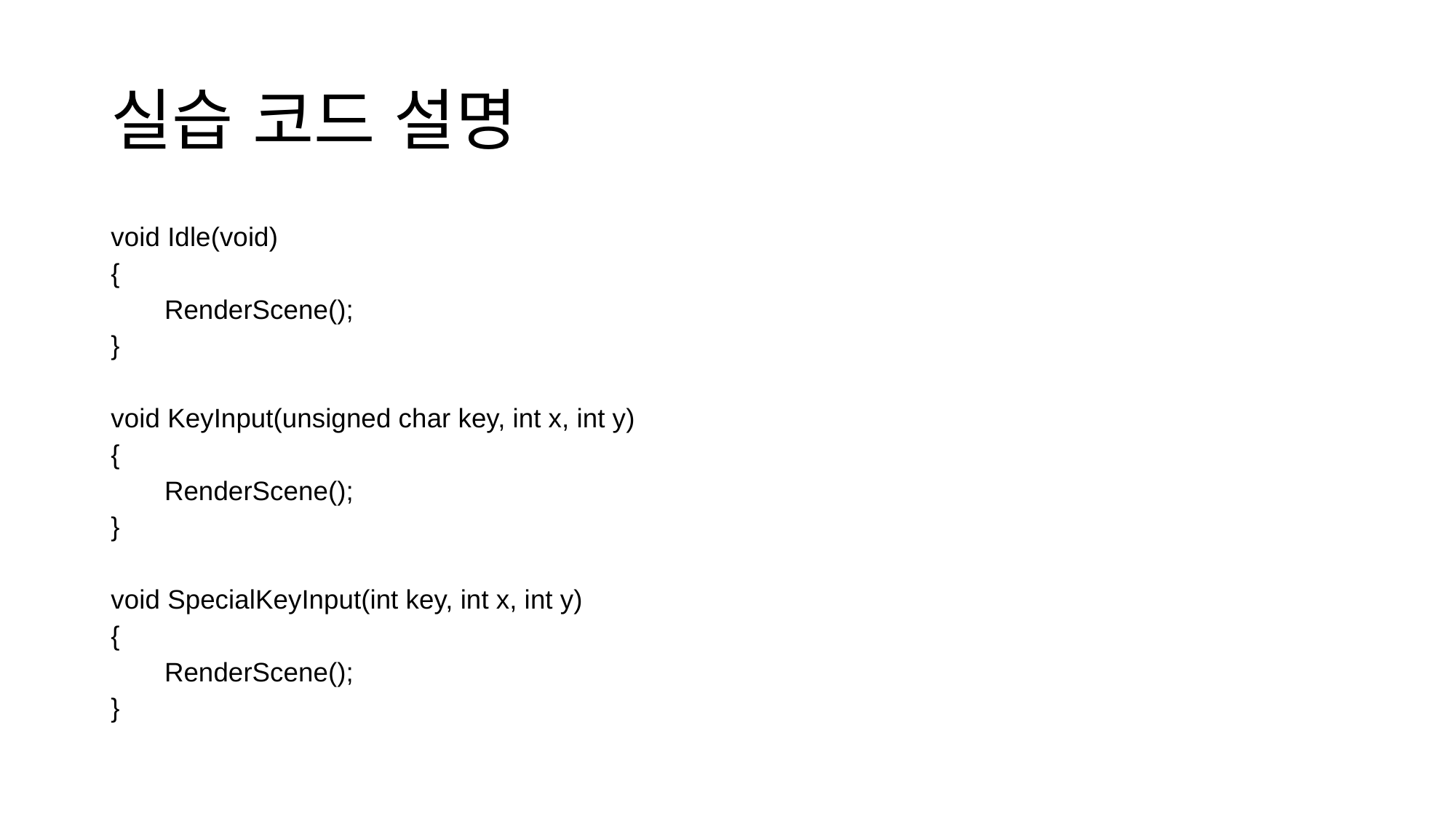

# 실습 코드 설명
void Idle(void)
{
	RenderScene();
}

void KeyInput(unsigned char key, int x, int y)
{
	RenderScene();
}

void SpecialKeyInput(int key, int x, int y)
{
	RenderScene();
}